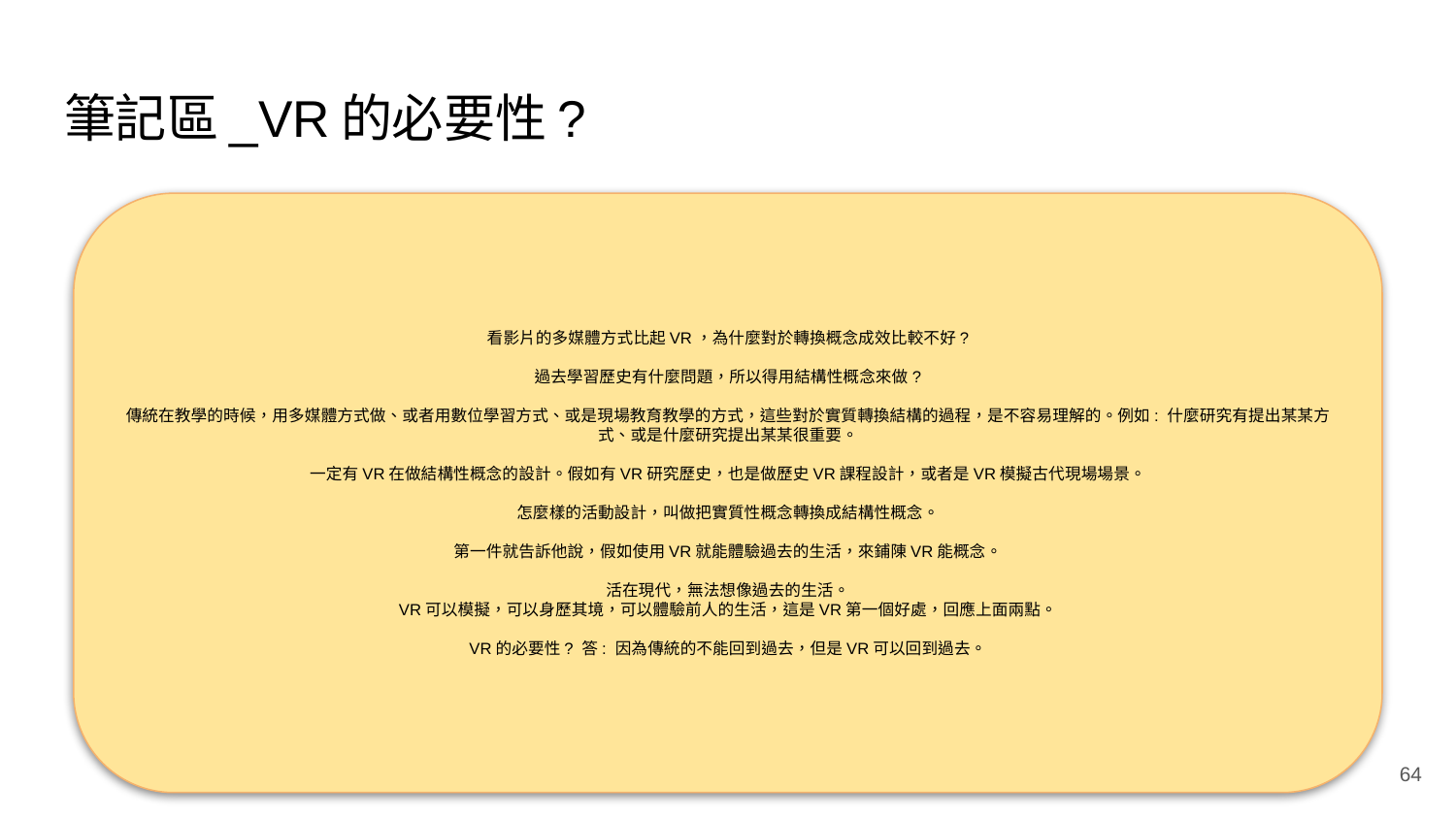

# 筆記區_VR的必要性?

看影片的多媒體方式比起VR，為什麼對於轉換概念成效比較不好?
過去學習歷史有什麼問題，所以得用結構性概念來做?
傳統在教學的時候，用多媒體方式做、或者用數位學習方式、或是現場教育教學的方式，這些對於實質轉換結構的過程，是不容易理解的。例如: 什麼研究有提出某某方式、或是什麼研究提出某某很重要。
一定有VR在做結構性概念的設計。假如有VR研究歷史，也是做歷史VR課程設計，或者是VR模擬古代現場場景。
怎麼樣的活動設計，叫做把實質性概念轉換成結構性概念。
第一件就告訴他說，假如使用VR就能體驗過去的生活，來鋪陳VR能概念。
活在現代，無法想像過去的生活。
VR可以模擬，可以身歷其境，可以體驗前人的生活，這是VR第一個好處，回應上面兩點。
VR的必要性? 答: 因為傳統的不能回到過去，但是VR可以回到過去。
64